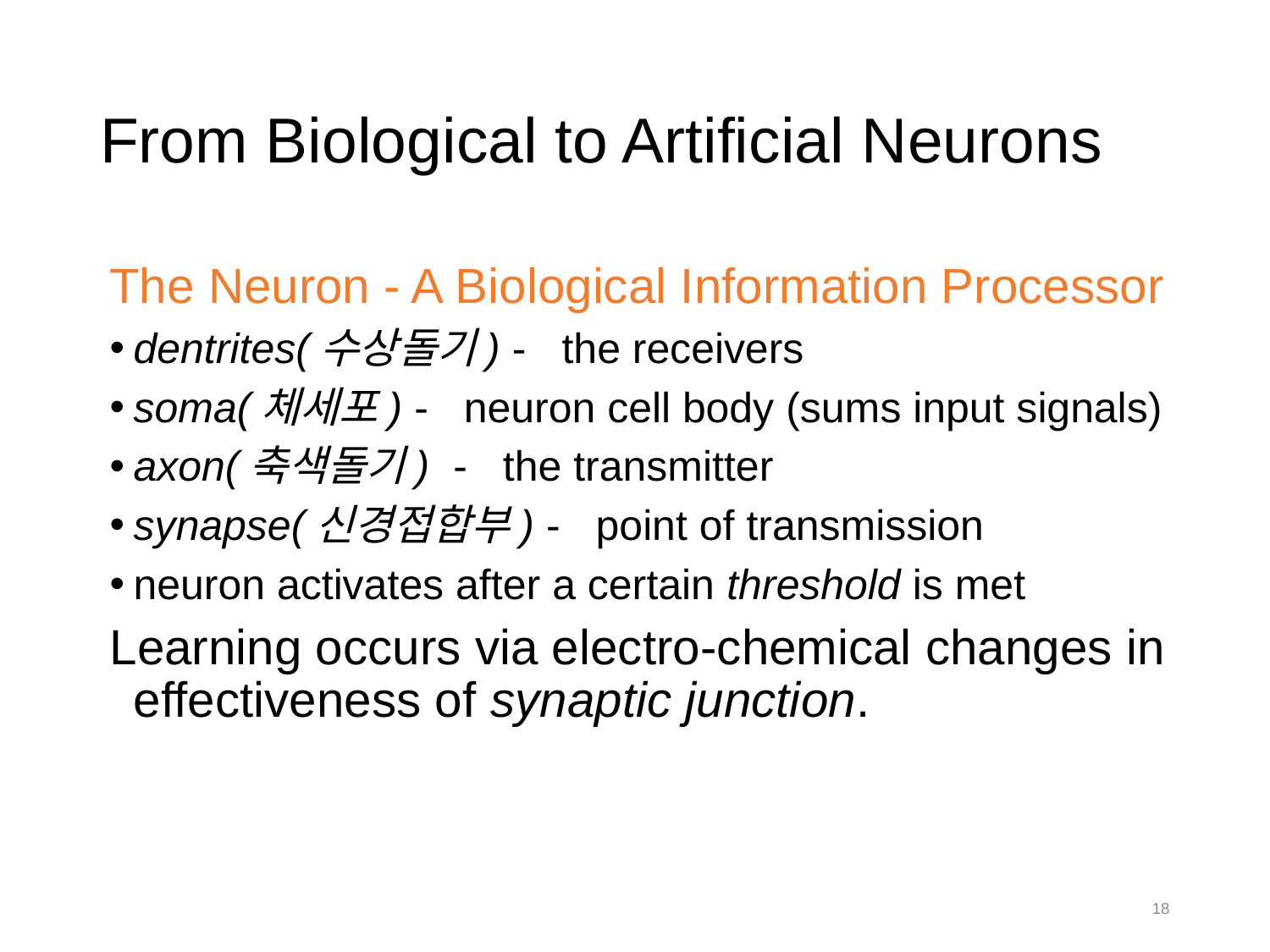

# From Biological to Artificial Neurons
The Neuron - A Biological Information Processor
dentrites(수상돌기) -   the receivers
soma(체세포) -   neuron cell body (sums input signals)
axon(축색돌기)  -   the transmitter
synapse(신경접합부) -   point of transmission
neuron activates after a certain threshold is met
Learning occurs via electro-chemical changes in effectiveness of synaptic junction.
18